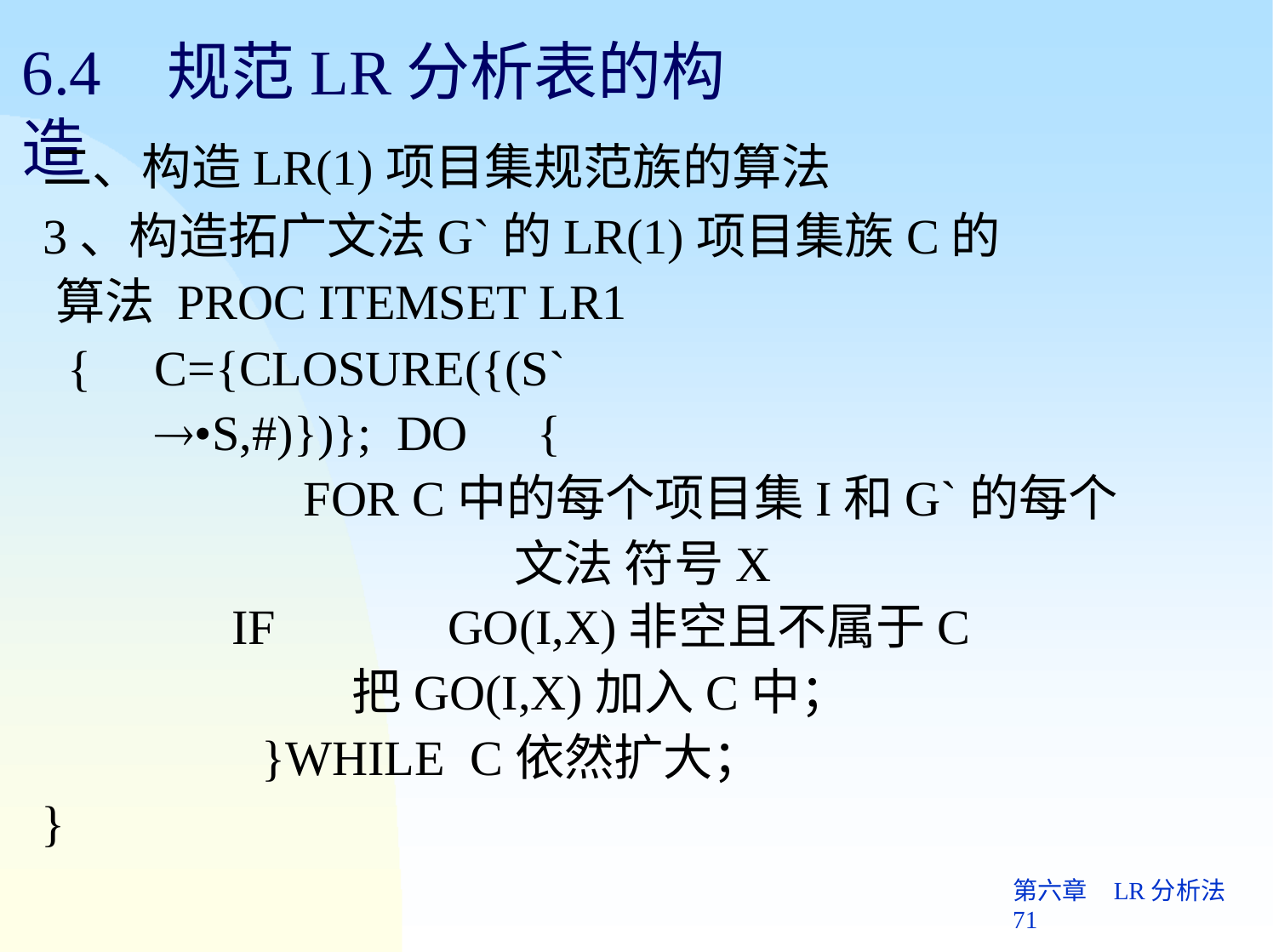

# 6.4	规范LR分析表的构造
二、构造LR(1)项目集规范族的算法
3、构造拓广文法G`的LR(1)项目集族C的算法 PROC ITEMSET LR1
{	C={CLOSURE({(S` →•S,#)})};  DO	{
FOR C中的每个项目集I和G`的每个文法 符号X
IF	GO(I,X)非空且不属于C
把GO(I,X)加入C中；
}WHILE	C依然扩大；
}
第六章	LR分析法 71